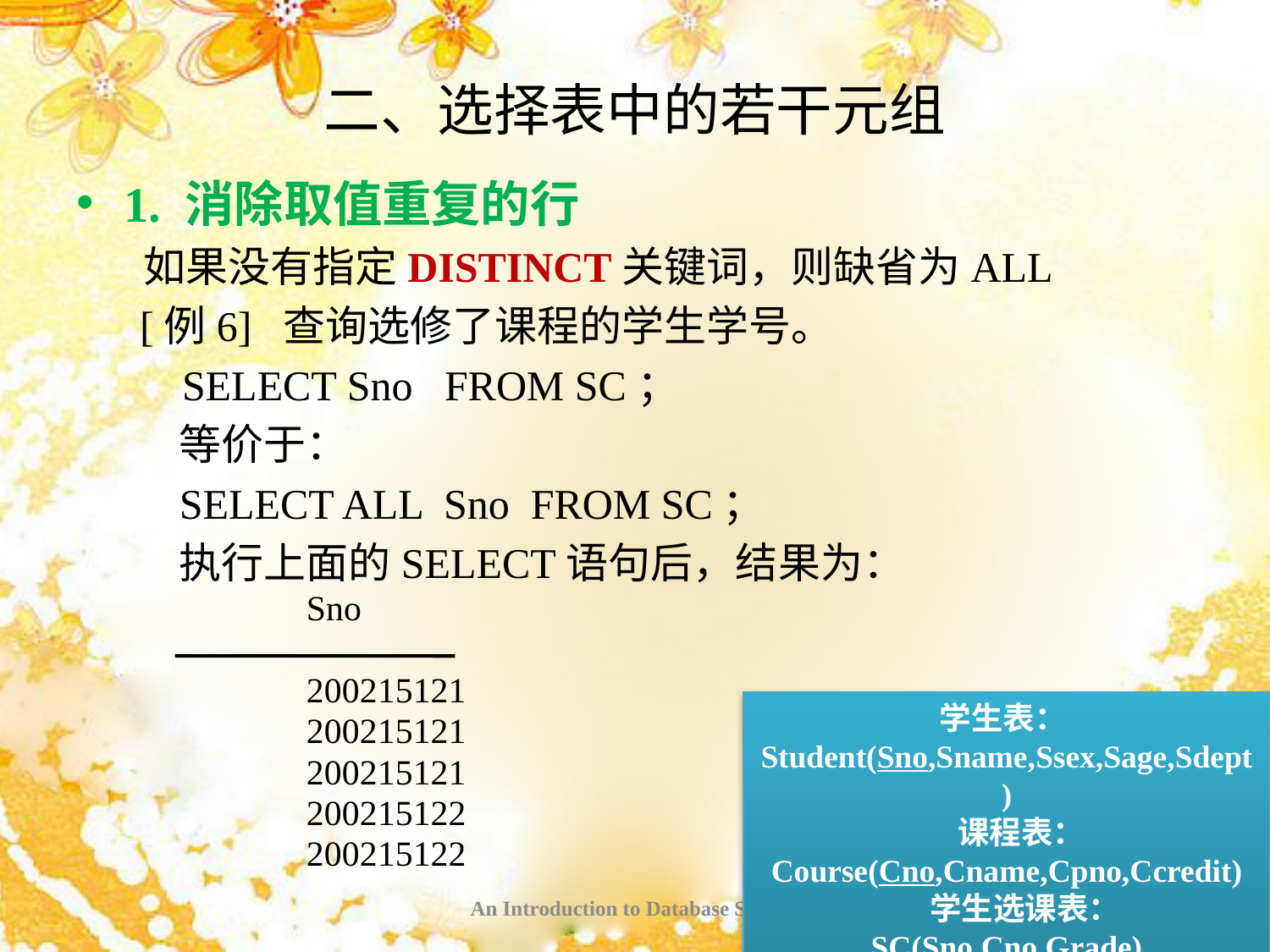

# 二、选择表中的若干元组
1. 消除取值重复的行
	 如果没有指定DISTINCT关键词，则缺省为ALL
[例6]  查询选修了课程的学生学号。
    SELECT Sno   FROM SC；
	等价于：
	SELECT ALL  Sno  FROM SC；
	执行上面的SELECT语句后，结果为：
		Sno

		200215121
		200215121
		200215121
		200215122
		200215122

学生表：Student(Sno,Sname,Ssex,Sage,Sdept)
    课程表：Course(Cno,Cname,Cpno,Ccredit)
    学生选课表：
SC(Sno,Cno,Grade)
An Introduction to Database System